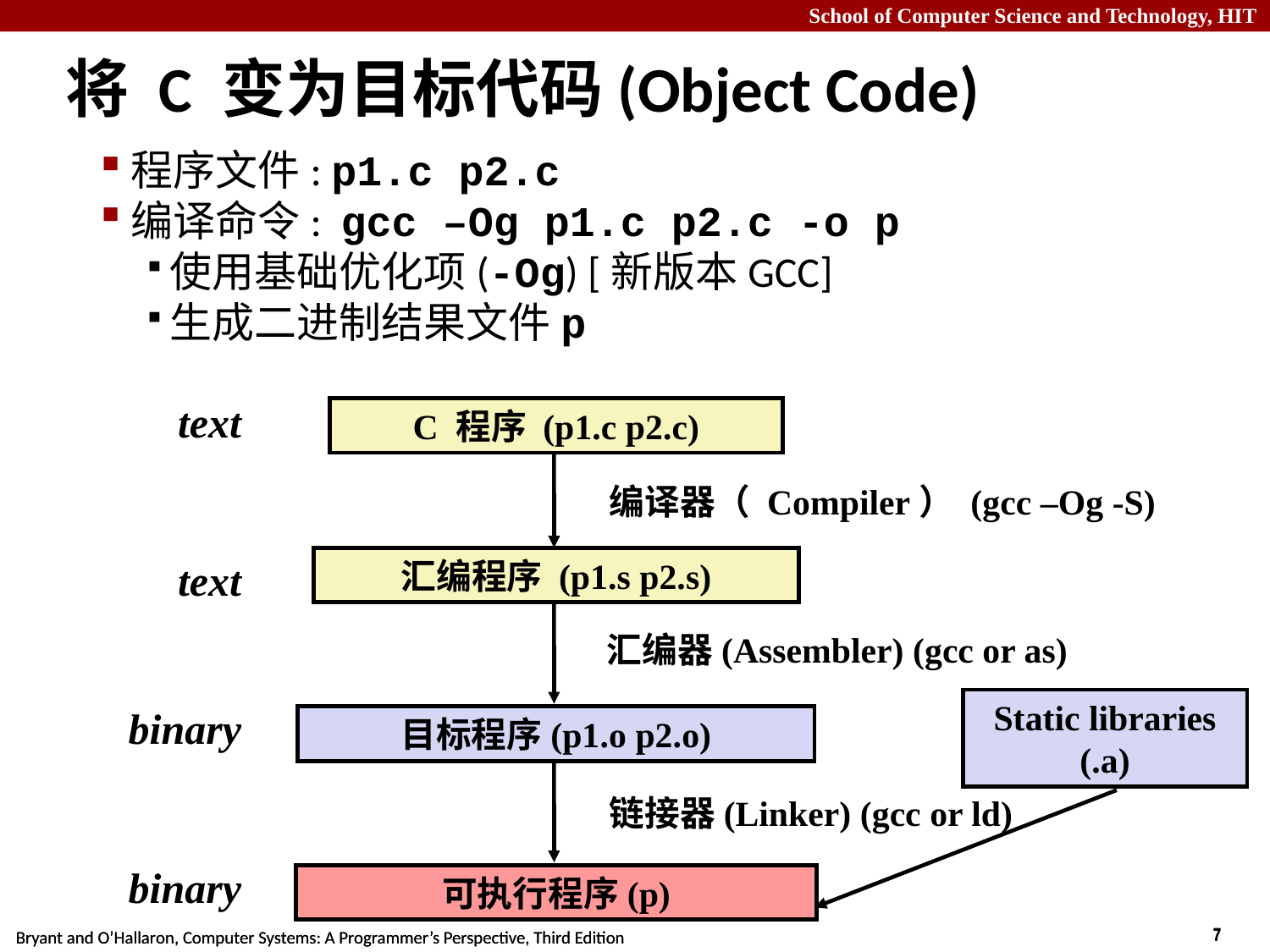

# 将 C 变为目标代码(Object Code)
程序文件: p1.c p2.c
编译命令:  gcc –Og p1.c p2.c -o p
使用基础优化项(-Og) [新版本GCC]
生成二进制结果文件p
text
C 程序 (p1.c p2.c)

编译器（ Compiler） (gcc –Og -S)
text
汇编程序 (p1.s p2.s)

汇编器(Assembler) (gcc or as)
Static libraries (.a)
binary
目标程序(p1.o p2.o)

链接器(Linker) (gcc or ld)

binary
可执行程序(p)